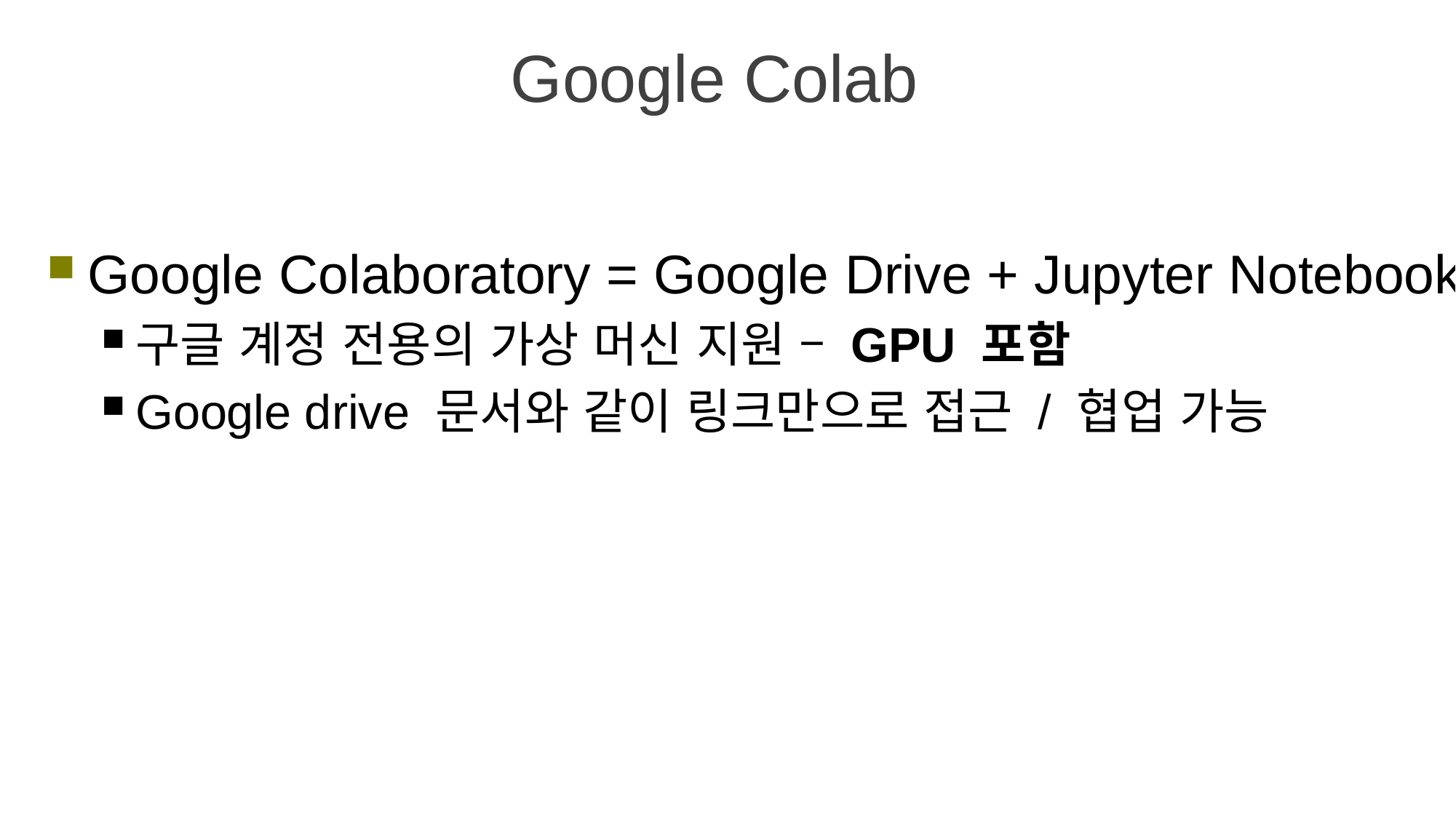

# Google Colab
Google Colaboratory = Google Drive + Jupyter Notebook
구글 계정 전용의 가상 머신 지원 – GPU 포함
Google drive 문서와 같이 링크만으로 접근 / 협업 가능